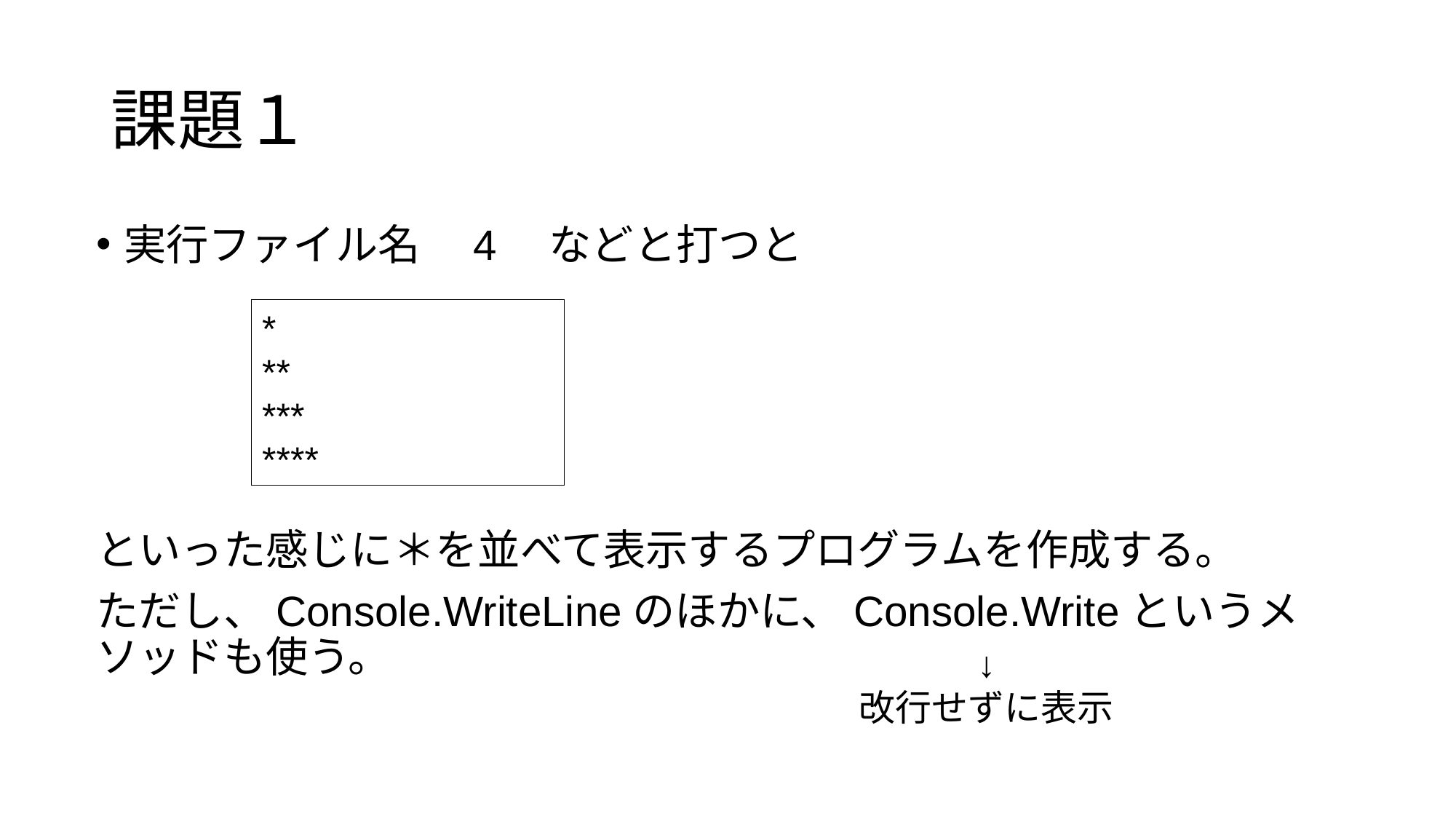

# 課題１
実行ファイル名　4　などと打つと

といった感じに＊を並べて表示するプログラムを作成する。
ただし、Console.WriteLineのほかに、Console.Writeというメソッドも使う。

*
**
***
****
↓
改行せずに表示